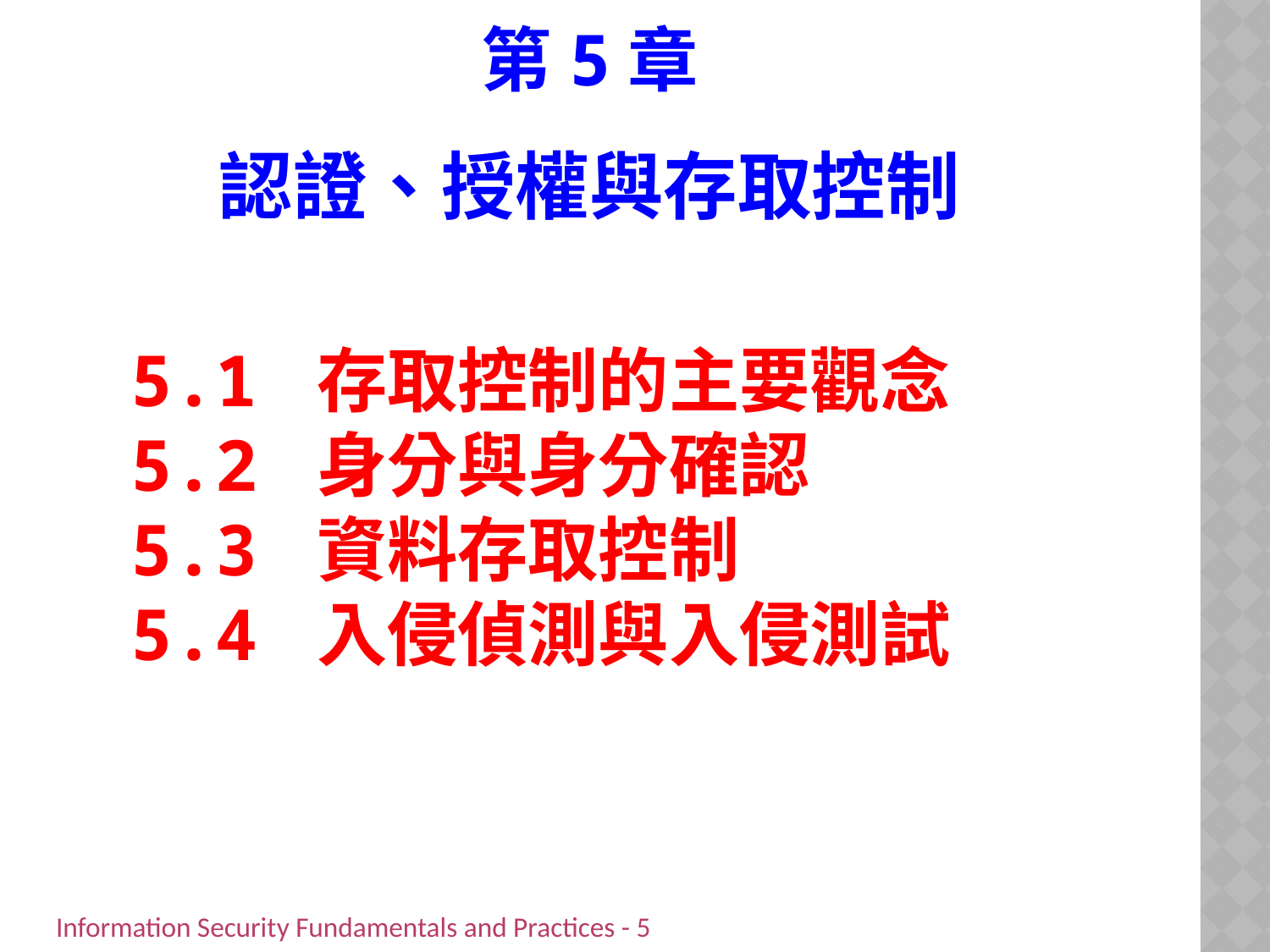

第5章
# 認證、授權與存取控制
5.1 存取控制的主要觀念
5.2 身分與身分確認
5.3 資料存取控制
5.4 入侵偵測與入侵測試